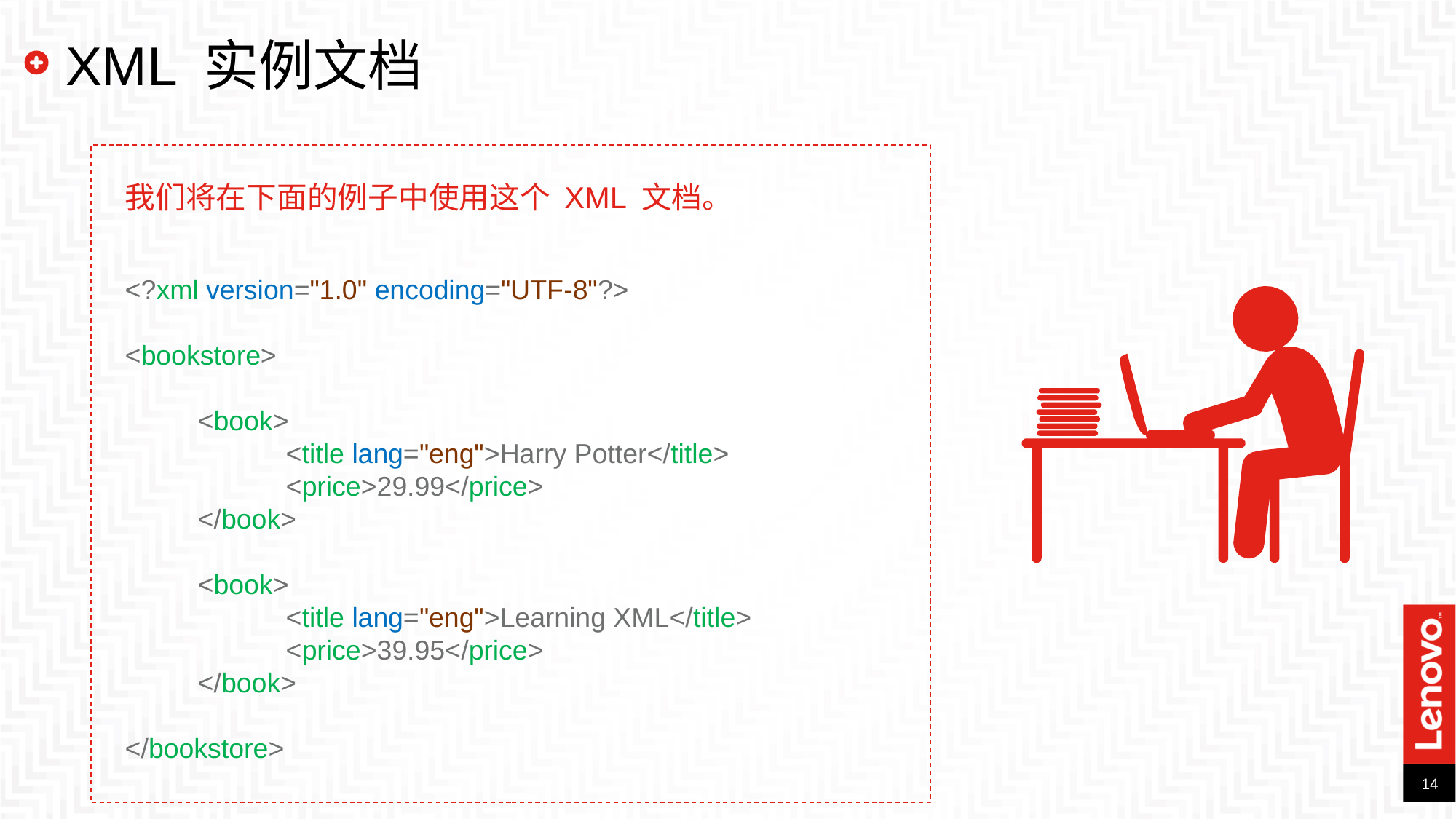

XML 实例文档

我们将在下面的例子中使用这个 XML 文档。
<?xml version="1.0" encoding="UTF-8"?>

<bookstore>

<book>
  <title lang="eng">Harry Potter</title>
  <price>29.99</price>
</book>

<book>
  <title lang="eng">Learning XML</title>
  <price>39.95</price>
</book>

</bookstore>